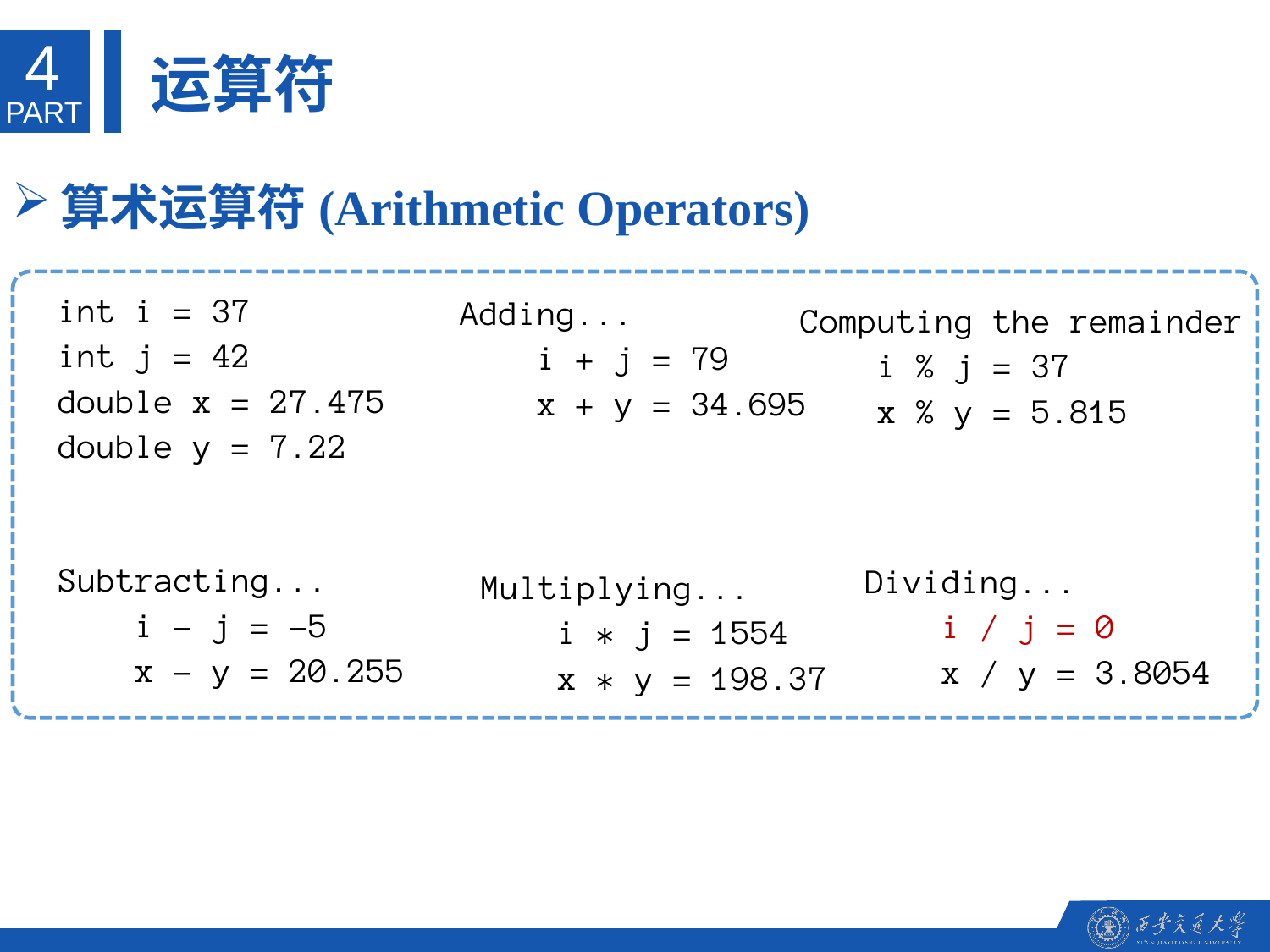

4
运算符
PART
算术运算符(Arithmetic Operators)
int i = 37
int j = 42
double x = 27.475
double y = 7.22

Adding...
    i + j = 79
    x + y = 34.695
Computing the remainder
    i % j = 37
    x % y = 5.815
Subtracting...
    i - j = -5
    x - y = 20.255
Dividing...
    i / j = 0
    x / y = 3.8054
Multiplying...
    i * j = 1554
    x * y = 198.37